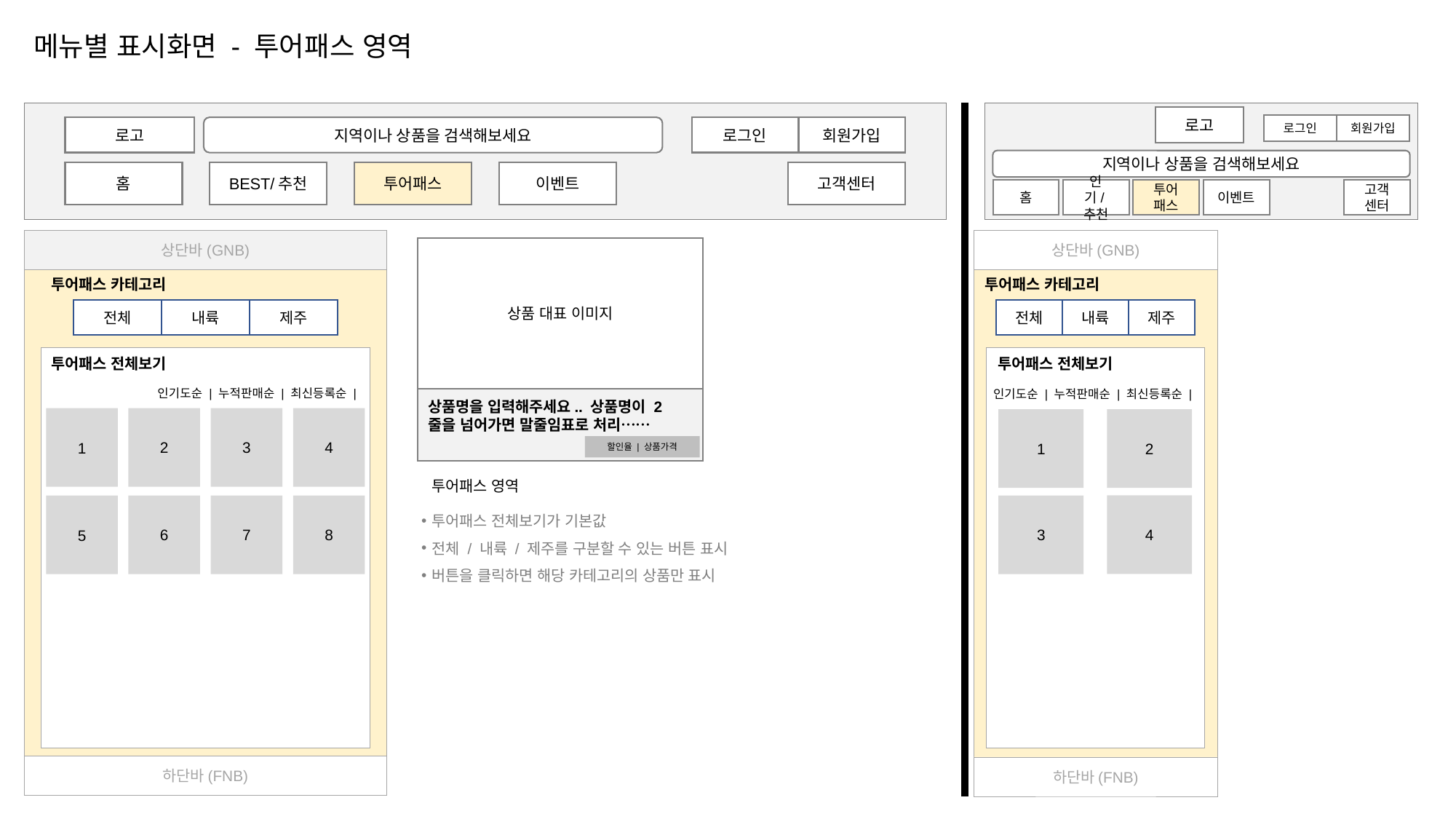

메뉴별 표시화면 - 투어패스 영역

G
로고
로그인
회원가입
로고
지역이나 상품을 검색해보세요
로그인
회원가입
지역이나 상품을 검색해보세요
홈
BEST/추천
투어패스
이벤트
고객센터
홈
인기/추천
투어
패스
이벤트
고객
센터
상단바(GNB)
상단바(GNB)
상품 대표 이미지
투어패스 카테고리
투어패스 카테고리

전체
내륙
제주
전체
내륙
제주

투어패스 전체보기
투어패스 전체보기
인기도순 | 누적판매순 | 최신등록순 |
인기도순 | 누적판매순 | 최신등록순 |
상품명을 입력해주세요.. 상품명이 2줄을 넘어가면 말줄임표로 처리……

2
3
4
1
2
1
할인율 | 상품가격
투어패스 영역
4
3
6
7
8
5
투어패스 전체보기가 기본값
전체 / 내륙 / 제주를 구분할 수 있는 버튼 표시
버튼을 클릭하면 해당 카테고리의 상품만 표시

하단바(FNB)
하단바(FNB)